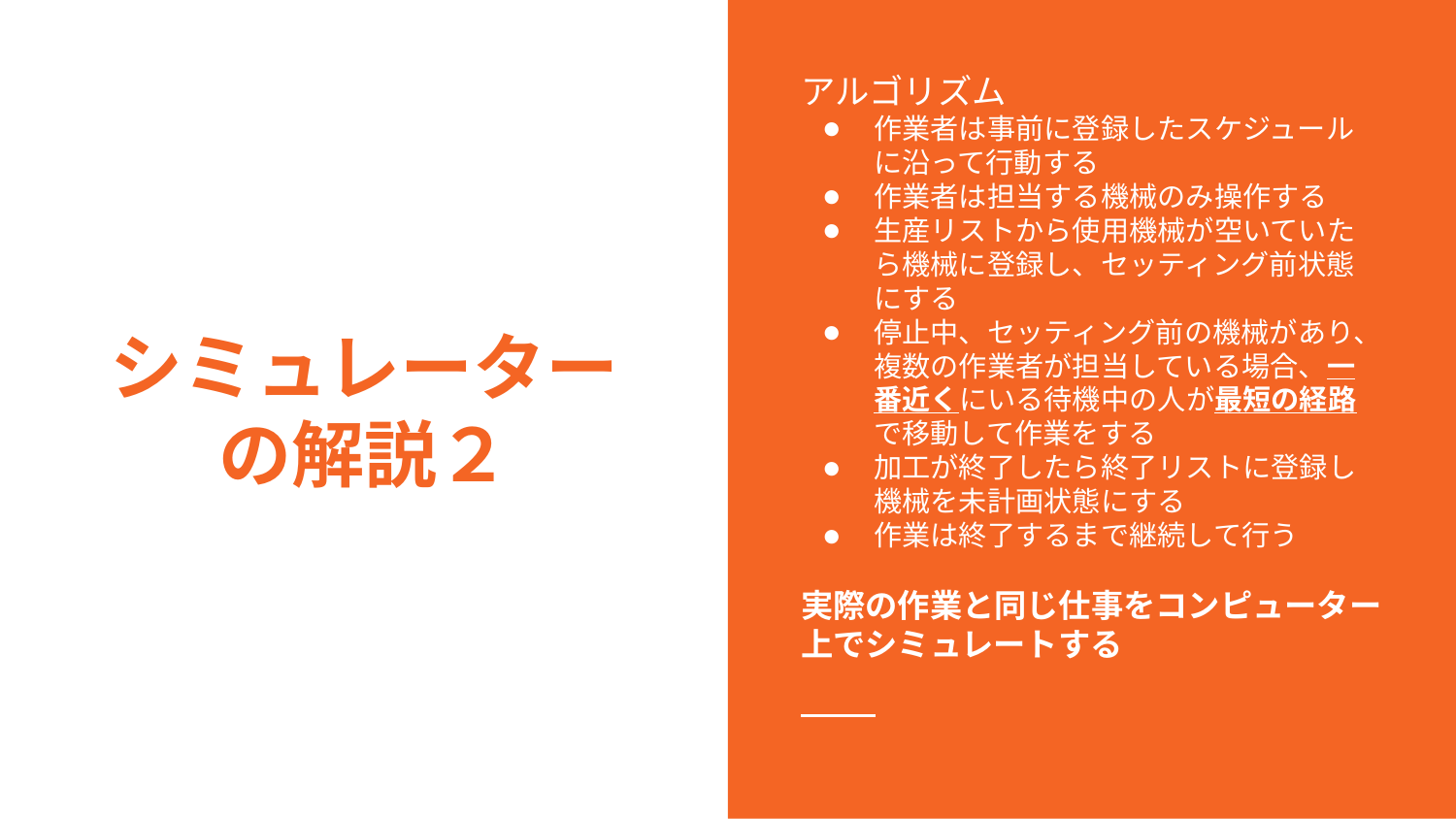

アルゴリズム
作業者は事前に登録したスケジュールに沿って行動する
作業者は担当する機械のみ操作する
生産リストから使用機械が空いていたら機械に登録し、セッティング前状態にする
停止中、セッティング前の機械があり、複数の作業者が担当している場合、一番近くにいる待機中の人が最短の経路で移動して作業をする
加工が終了したら終了リストに登録し機械を未計画状態にする
作業は終了するまで継続して行う

実際の作業と同じ仕事をコンピューター上でシミュレートする
# シミュレーター
の解説２